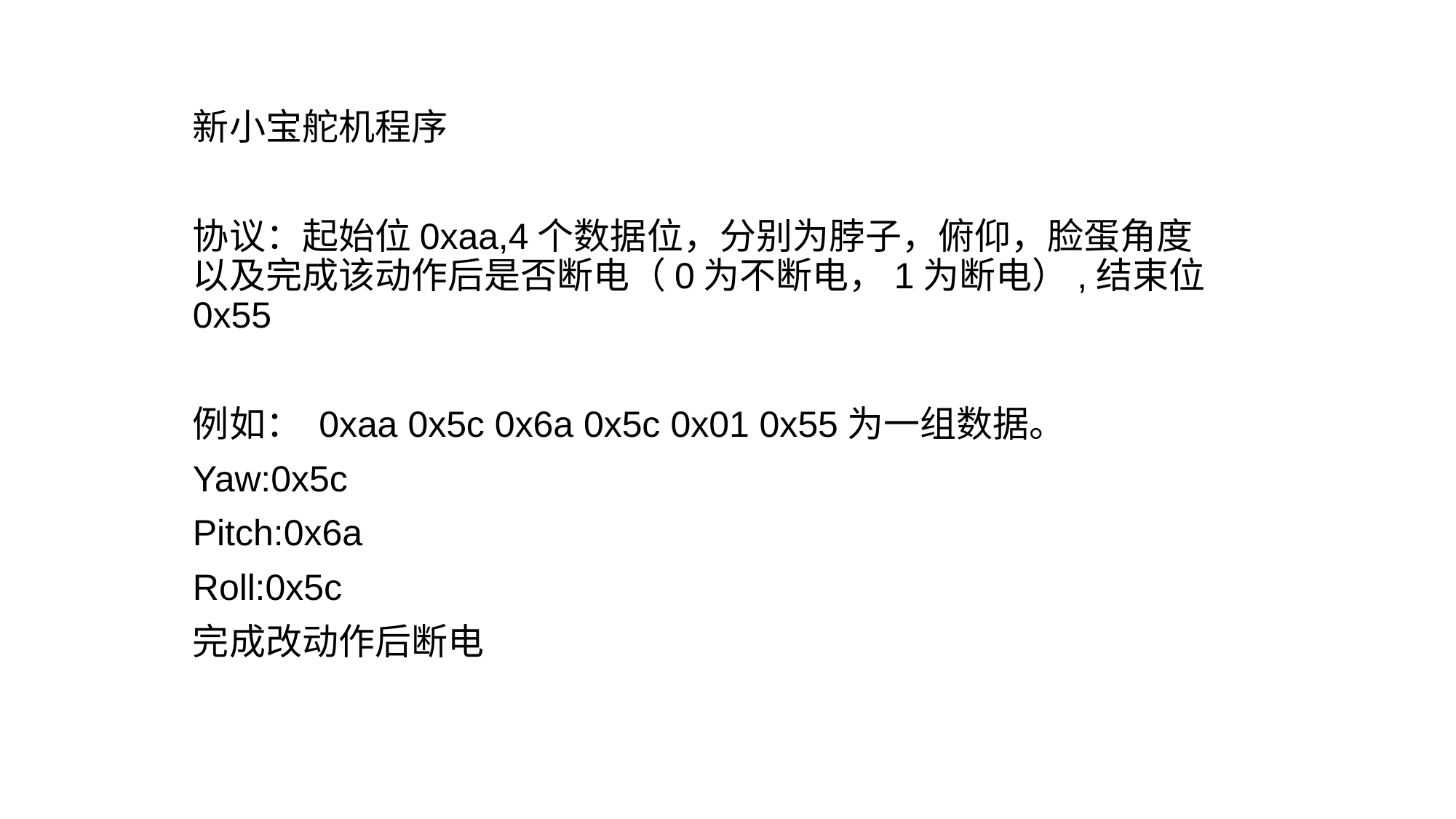

新小宝舵机程序

协议：起始位0xaa,4个数据位，分别为脖子，俯仰，脸蛋角度以及完成该动作后是否断电（0为不断电，1为断电）,结束位0x55

例如： 0xaa 0x5c 0x6a 0x5c 0x01 0x55为一组数据。
Yaw:0x5c
Pitch:0x6a
Roll:0x5c
完成改动作后断电